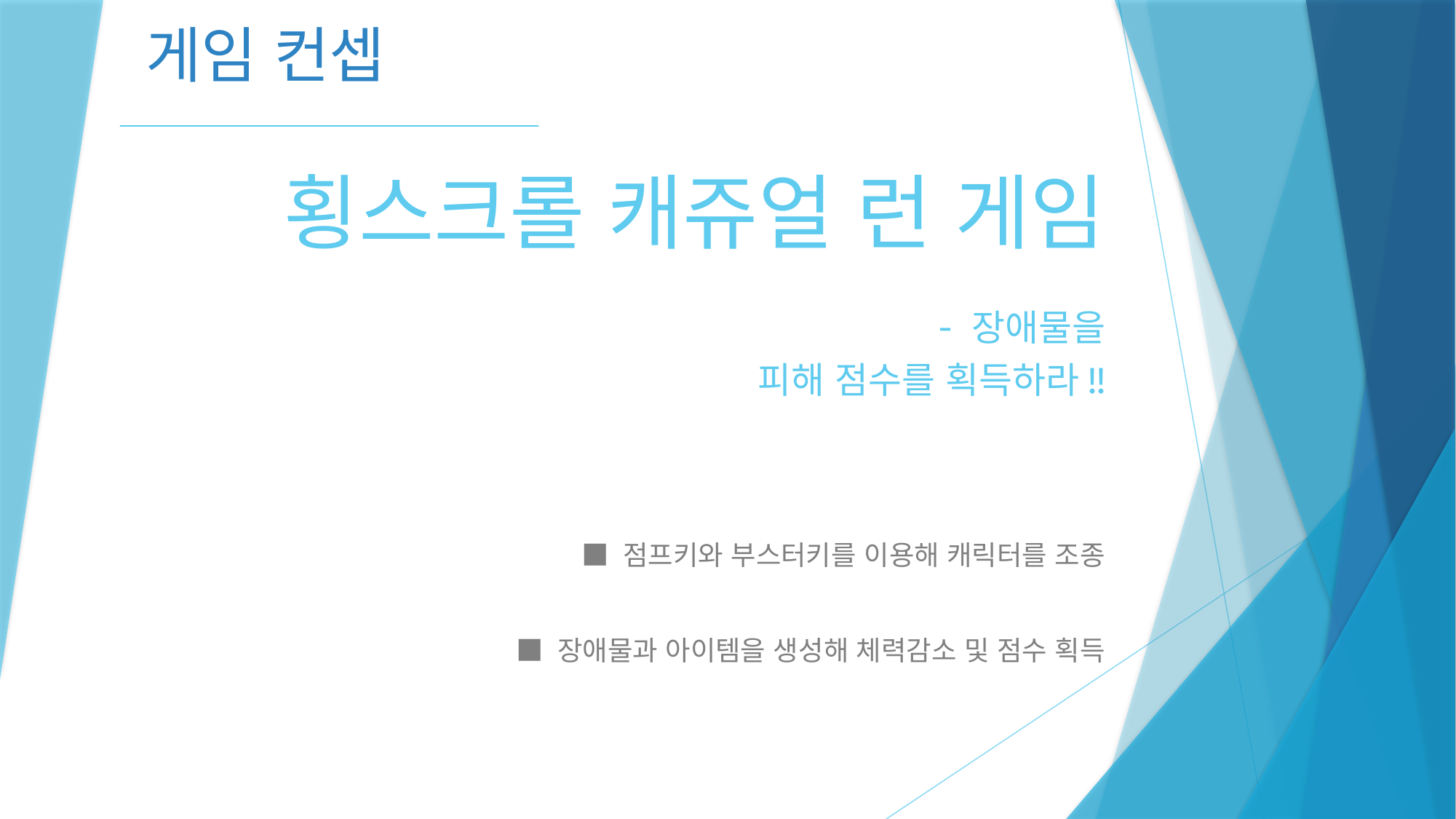

횡스크롤 캐쥬얼 런 게임
							- 장애물을 피해 점수를 획득하라!!
게임 컨셉임 컨셉
■ 점프키와 부스터키를 이용해 캐릭터를 조종

■ 장애물과 아이템을 생성해 체력감소 및 점수 획득